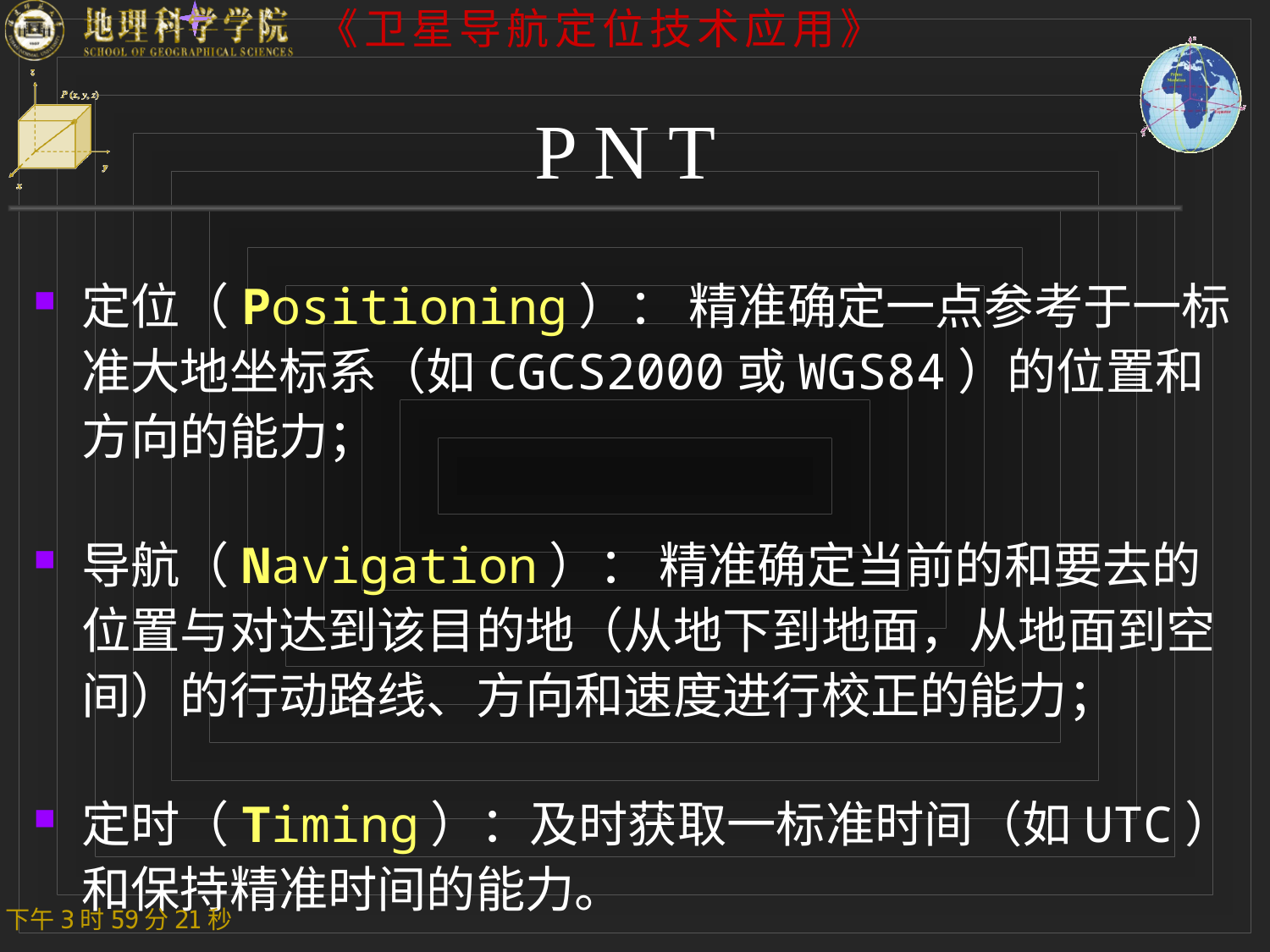

# P N T
定位（Positioning）： 精准确定一点参考于一标准大地坐标系（如CGCS2000或WGS84）的位置和方向的能力；
导航（Navigation）： 精准确定当前的和要去的位置与对达到该目的地（从地下到地面，从地面到空间）的行动路线、方向和速度进行校正的能力；
定时（Timing）：及时获取一标准时间（如UTC）和保持精准时间的能力。
下午3时59分21秒